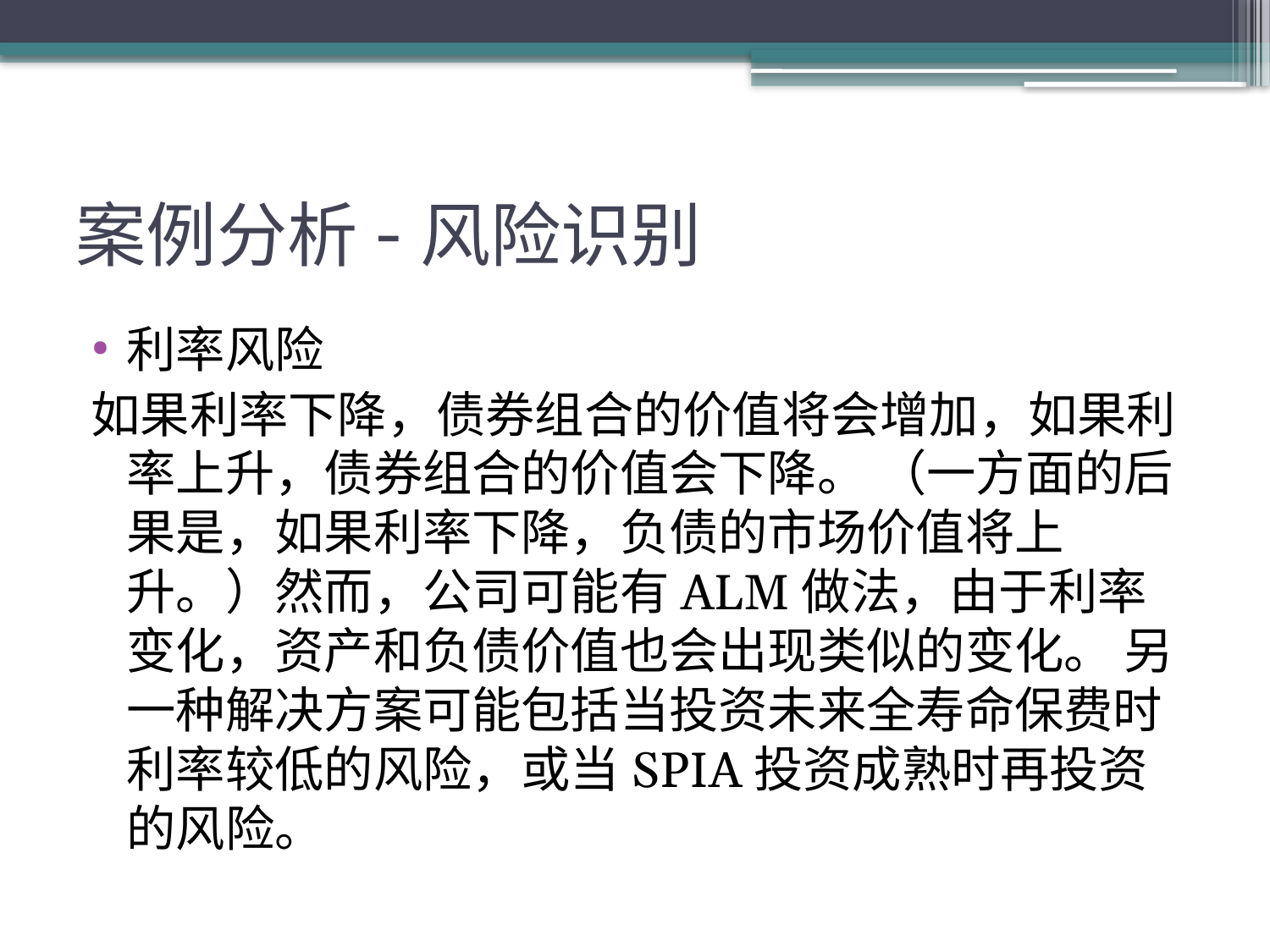

# 案例分析-风险识别
利率风险
如果利率下降，债券组合的价值将会增加，如果利率上升，债券组合的价值会下降。 （一方面的后果是，如果利率下降，负债的市场价值将上升。）然而，公司可能有ALM做法，由于利率变化，资产和负债价值也会出现类似的变化。 另一种解决方案可能包括当投资未来全寿命保费时利率较低的风险，或当SPIA投资成熟时再投资的风险。